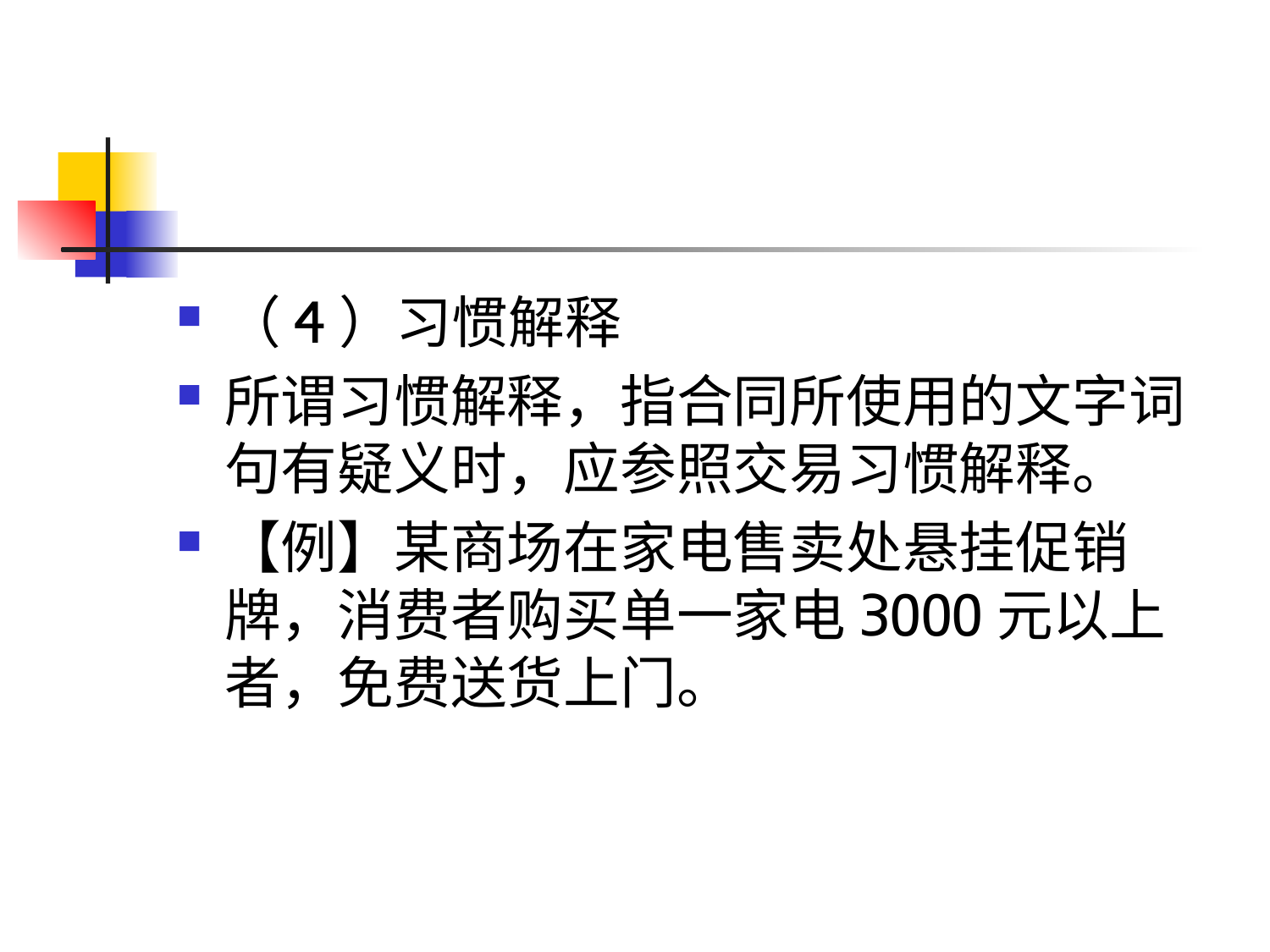

#
（4）习惯解释
所谓习惯解释，指合同所使用的文字词句有疑义时，应参照交易习惯解释。
【例】某商场在家电售卖处悬挂促销牌，消费者购买单一家电3000元以上者，免费送货上门。